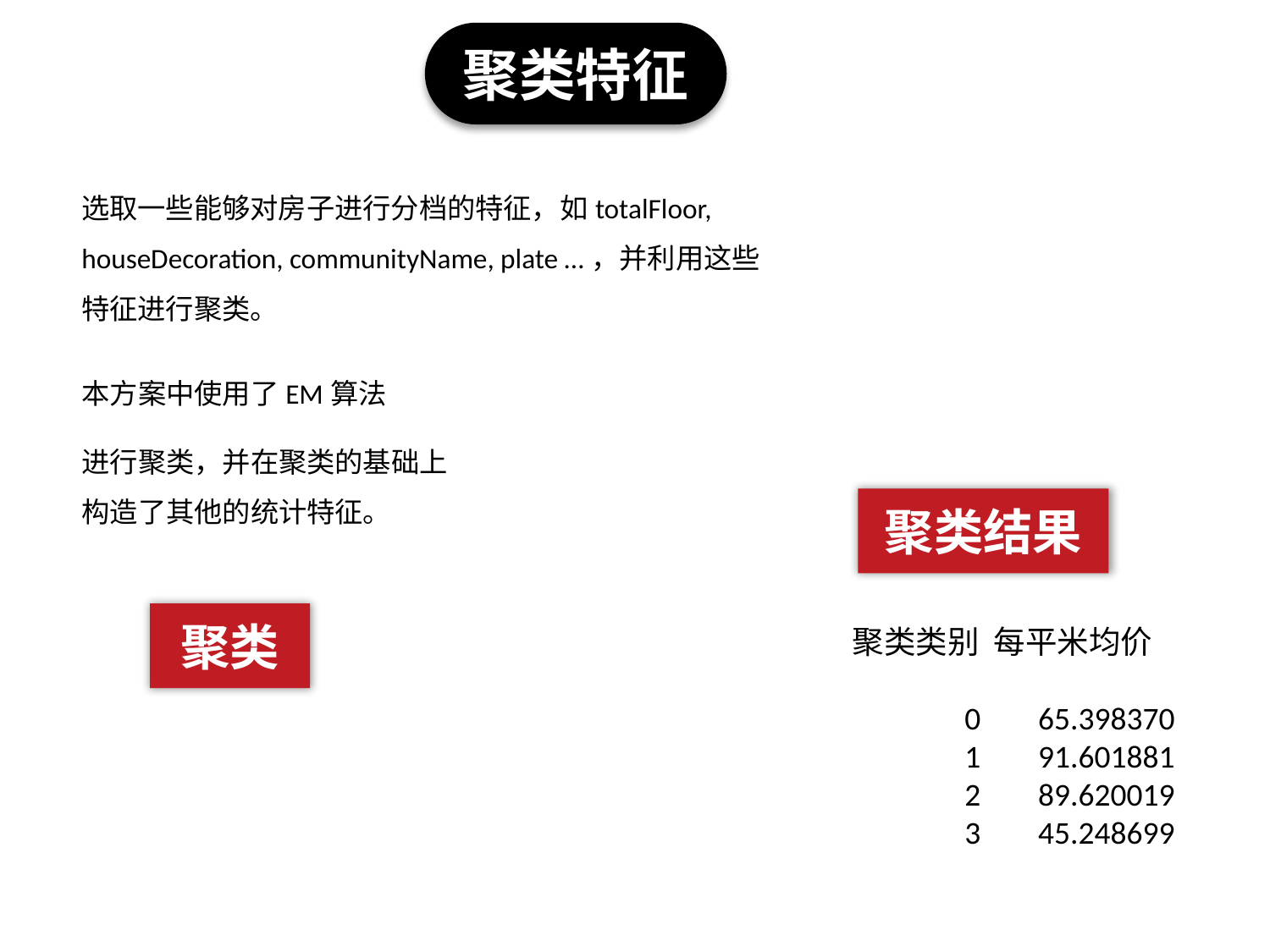

聚类特征
选取一些能够对房子进行分档的特征，如totalFloor, houseDecoration, communityName, plate …，并利用这些特征进行聚类。
本方案中使用了EM算法
进行聚类，并在聚类的基础上构造了其他的统计特征。
聚类结果
聚类
 聚类类别  每平米均价

	0        65.398370
	1        91.601881
	2        89.620019
	3        45.248699